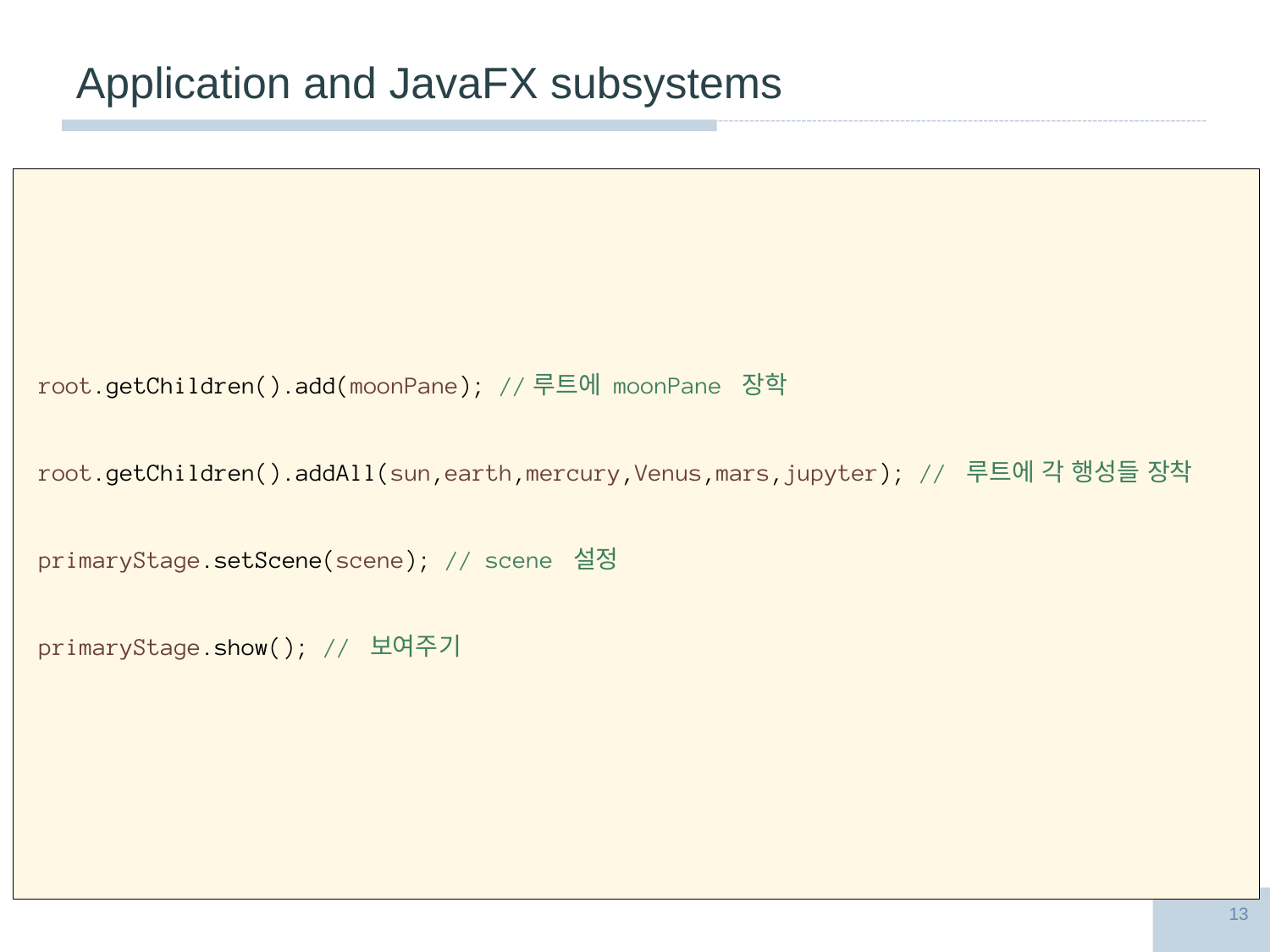

# Application and JavaFX subsystems
 root.getChildren().add(moonPane); //루트에 moonPane 장학

 root.getChildren().addAll(sun,earth,mercury,Venus,mars,jupyter); // 루트에 각 행성들 장착

 primaryStage.setScene(scene); // scene 설정

 primaryStage.show(); // 보여주기